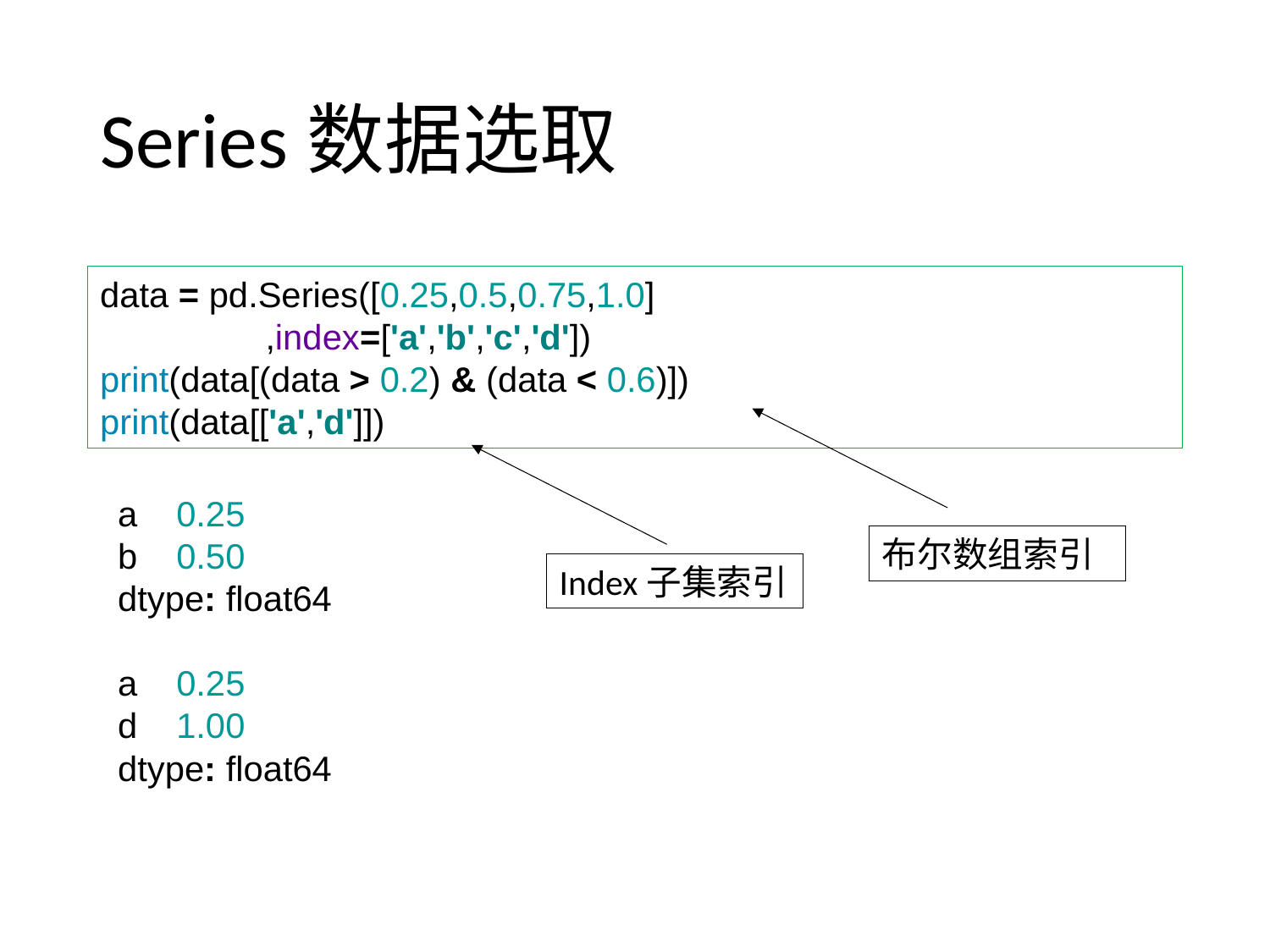

# Series数据选取
data = pd.Series([0.25,0.5,0.75,1.0]
                 ,index=['a','b','c','d'])
print(data[(data > 0.2) & (data < 0.6)])
print(data[['a','d']])
a    0.25
b    0.50
dtype: float64
a    0.25
d    1.00
dtype: float64
布尔数组索引
Index子集索引
10